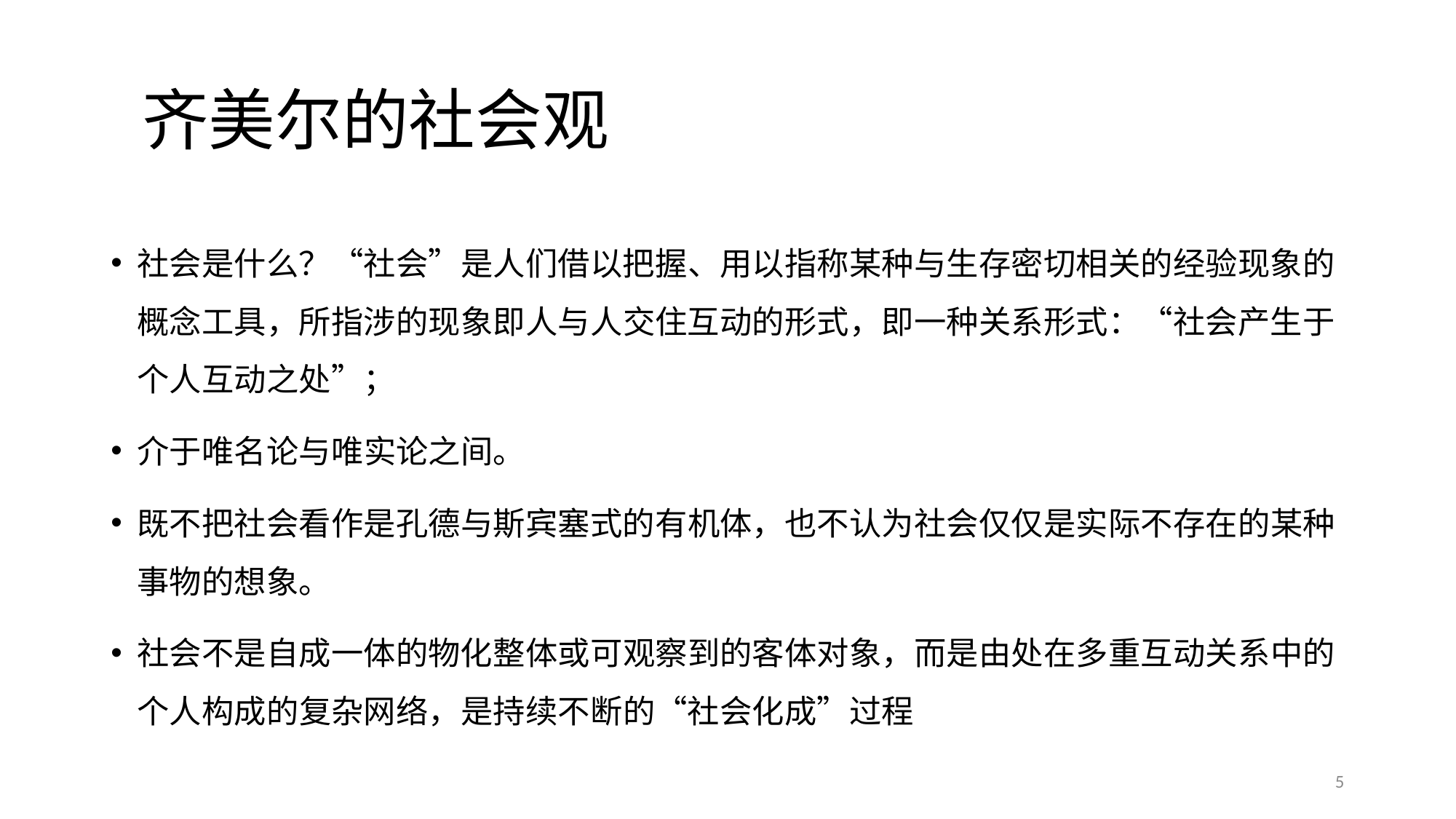

# 齐美尔的社会观
社会是什么？“社会”是人们借以把握、用以指称某种与生存密切相关的经验现象的概念工具，所指涉的现象即人与人交住互动的形式，即一种关系形式：“社会产生于个人互动之处”；
介于唯名论与唯实论之间。
既不把社会看作是孔德与斯宾塞式的有机体，也不认为社会仅仅是实际不存在的某种事物的想象。
社会不是自成一体的物化整体或可观察到的客体对象，而是由处在多重互动关系中的个人构成的复杂网络，是持续不断的“社会化成”过程

5